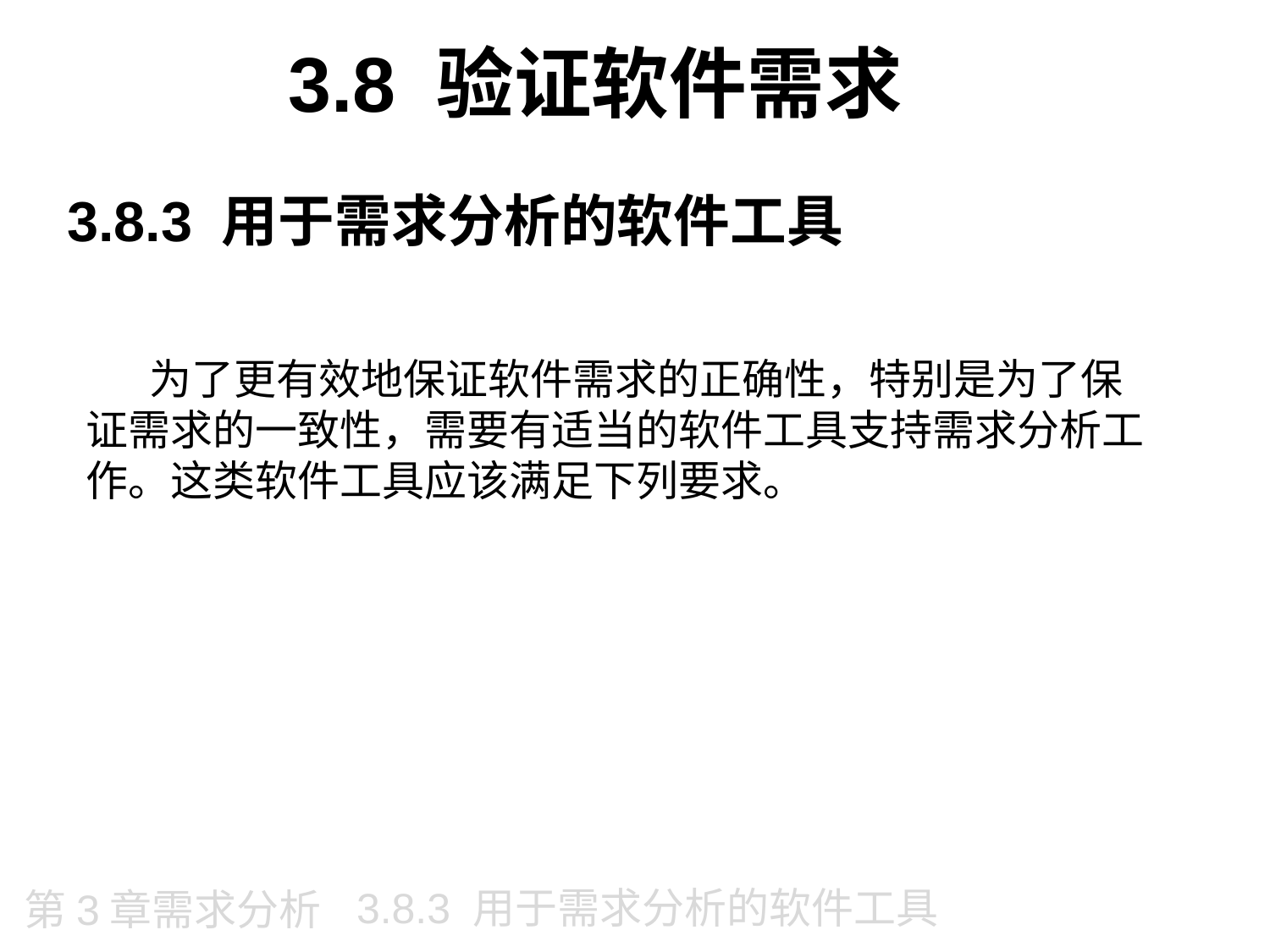

# 3.8 验证软件需求
3.8.3 用于需求分析的软件工具
为了更有效地保证软件需求的正确性，特别是为了保证需求的一致性，需要有适当的软件工具支持需求分析工作。这类软件工具应该满足下列要求。
3.8.3 用于需求分析的软件工具
第3章需求分析